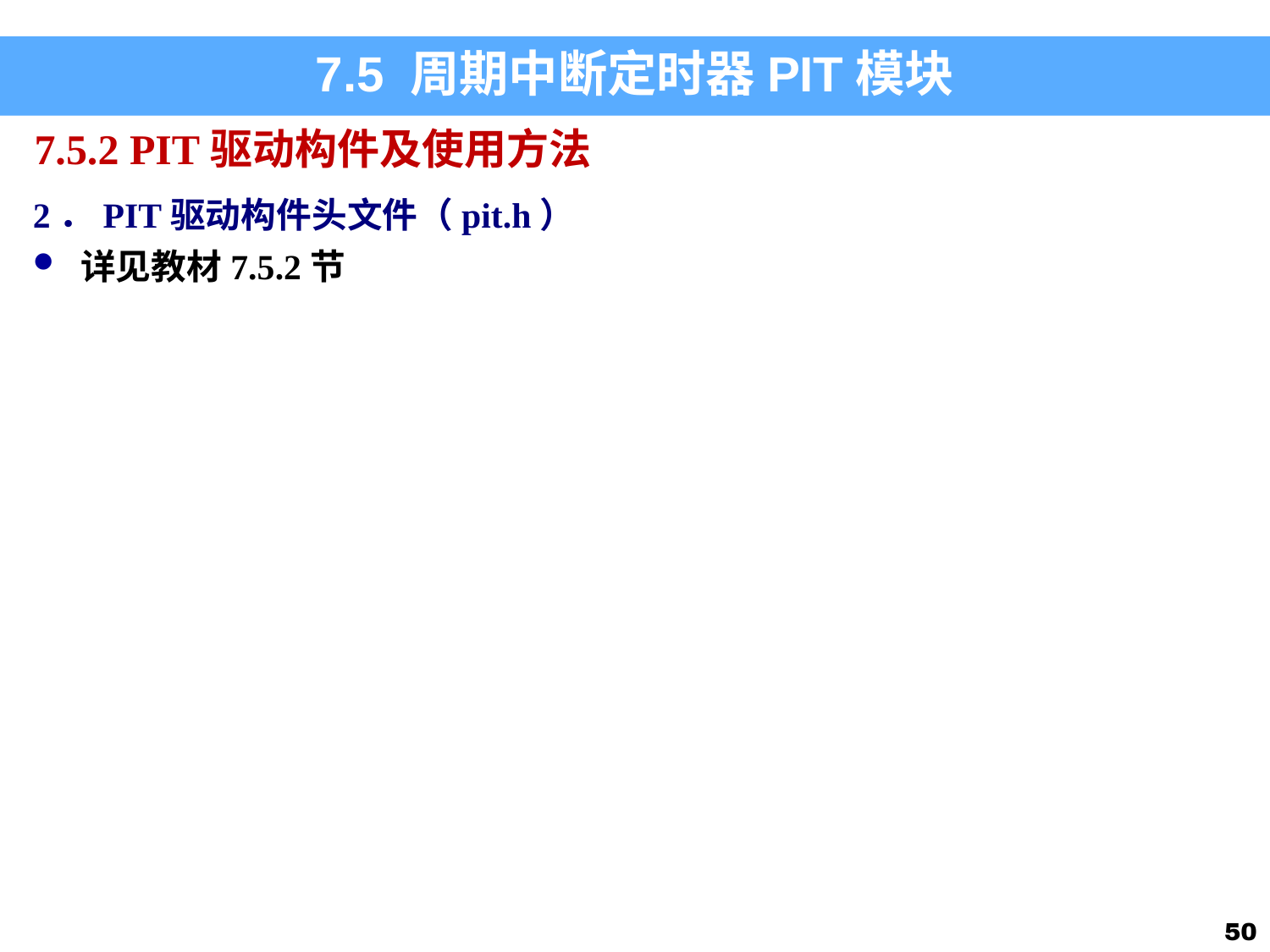

7.5 周期中断定时器PIT模块
7.5.2 PIT驱动构件及使用方法
2．PIT驱动构件头文件（pit.h）
详见教材7.5.2节
50